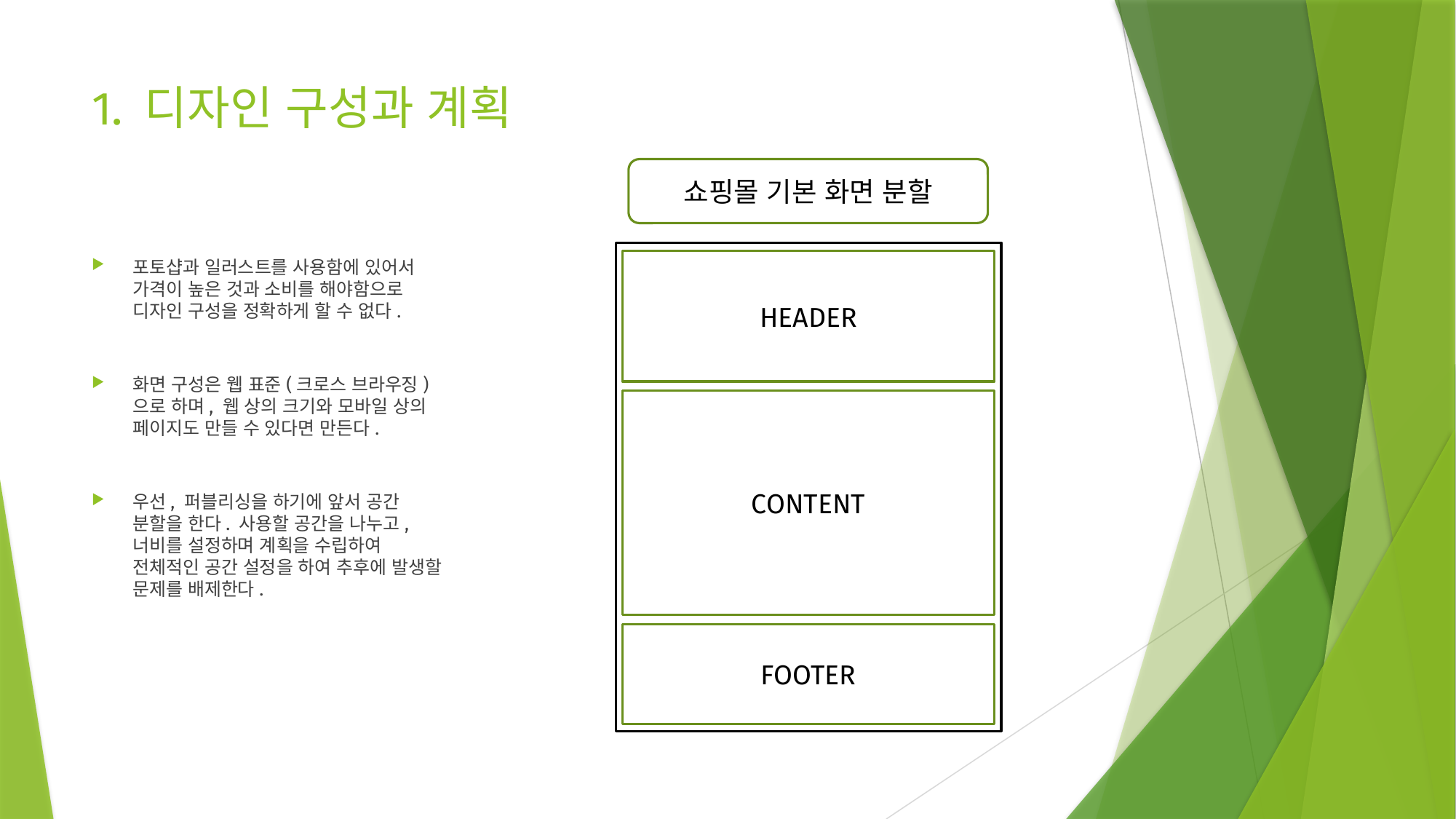

# 1. 디자인 구성과 계획
쇼핑몰 기본 화면 분할

HEADER
CONTENT
FOOTER
포토샵과 일러스트를 사용함에 있어서 가격이 높은 것과 소비를 해야함으로 디자인 구성을 정확하게 할 수 없다.

화면 구성은 웹 표준(크로스 브라우징)으로 하며, 웹 상의 크기와 모바일 상의 페이지도 만들 수 있다면 만든다.

우선, 퍼블리싱을 하기에 앞서 공간 분할을 한다. 사용할 공간을 나누고, 너비를 설정하며 계획을 수립하여 전체적인 공간 설정을 하여 추후에 발생할 문제를 배제한다.